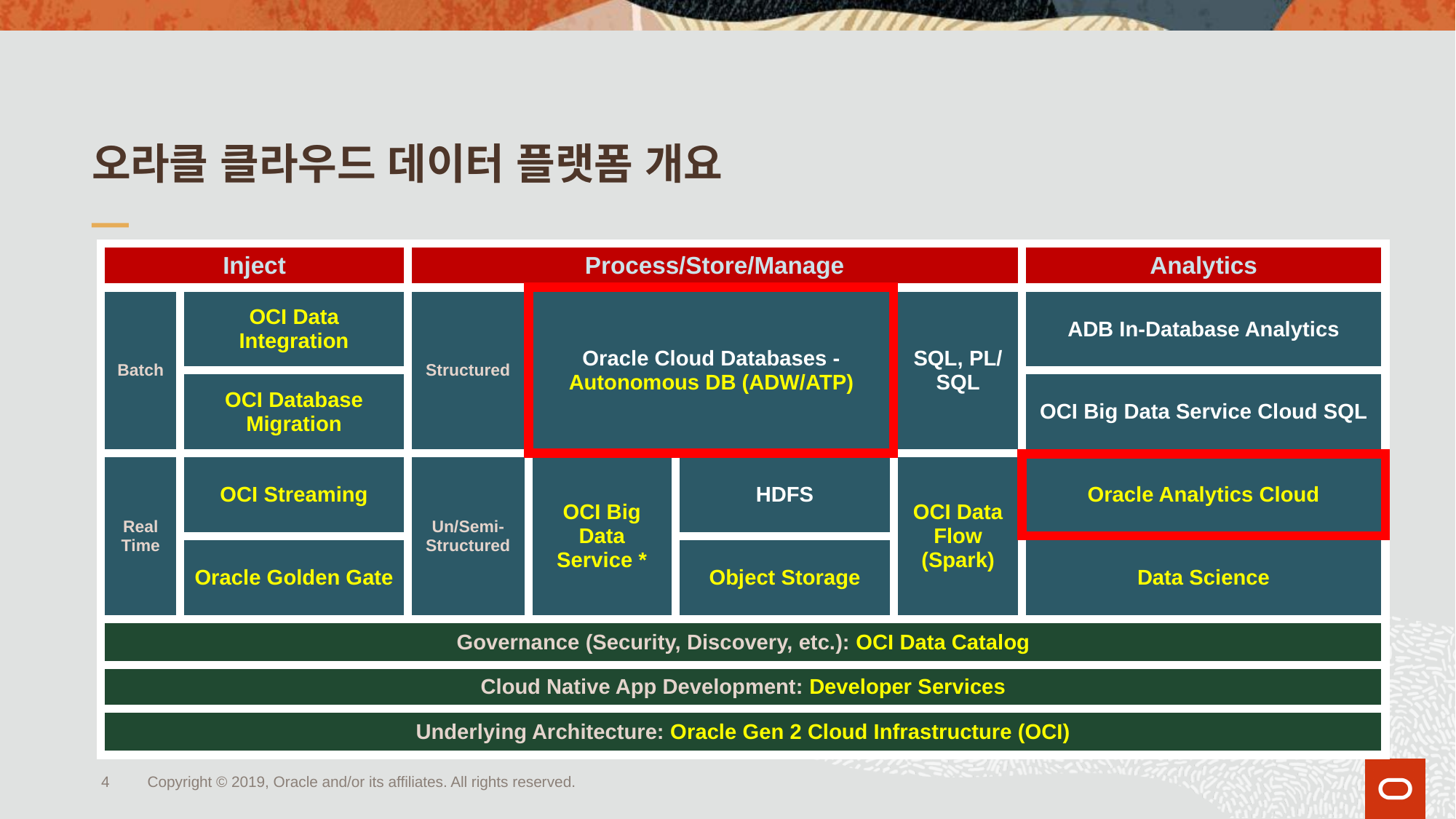

# 오라클 클라우드 데이터 플랫폼 개요
| Inject |  | Process/Store/Manage |  |  |  | Analytics |
| --- | --- | --- | --- | --- | --- | --- |
| Batch | OCI Data Integration | Structured | Oracle Cloud Databases - Autonomous DB (ADW/ATP) |  | SQL, PL/SQL | ADB In-Database Analytics |
|  | OCI Database Migration |  |  |  |  | OCI Big Data Service Cloud SQL |
| Real Time | OCI Streaming | Un/Semi-Structured | OCI Big Data Service \* | HDFS | OCI Data Flow (Spark) | Oracle Analytics Cloud |
|  | Oracle Golden Gate |  |  | Object Storage |  | Data Science |
| Governance (Security, Discovery, etc.): OCI Data Catalog |  |  |  |  |  |  |
| Cloud Native App Development: Developer Services |  |  |  |  |  |  |
| Underlying Architecture: Oracle Gen 2 Cloud Infrastructure (OCI) |  |  |  |  |  |  |

4
Copyright © 2019, Oracle and/or its affiliates. All rights reserved.